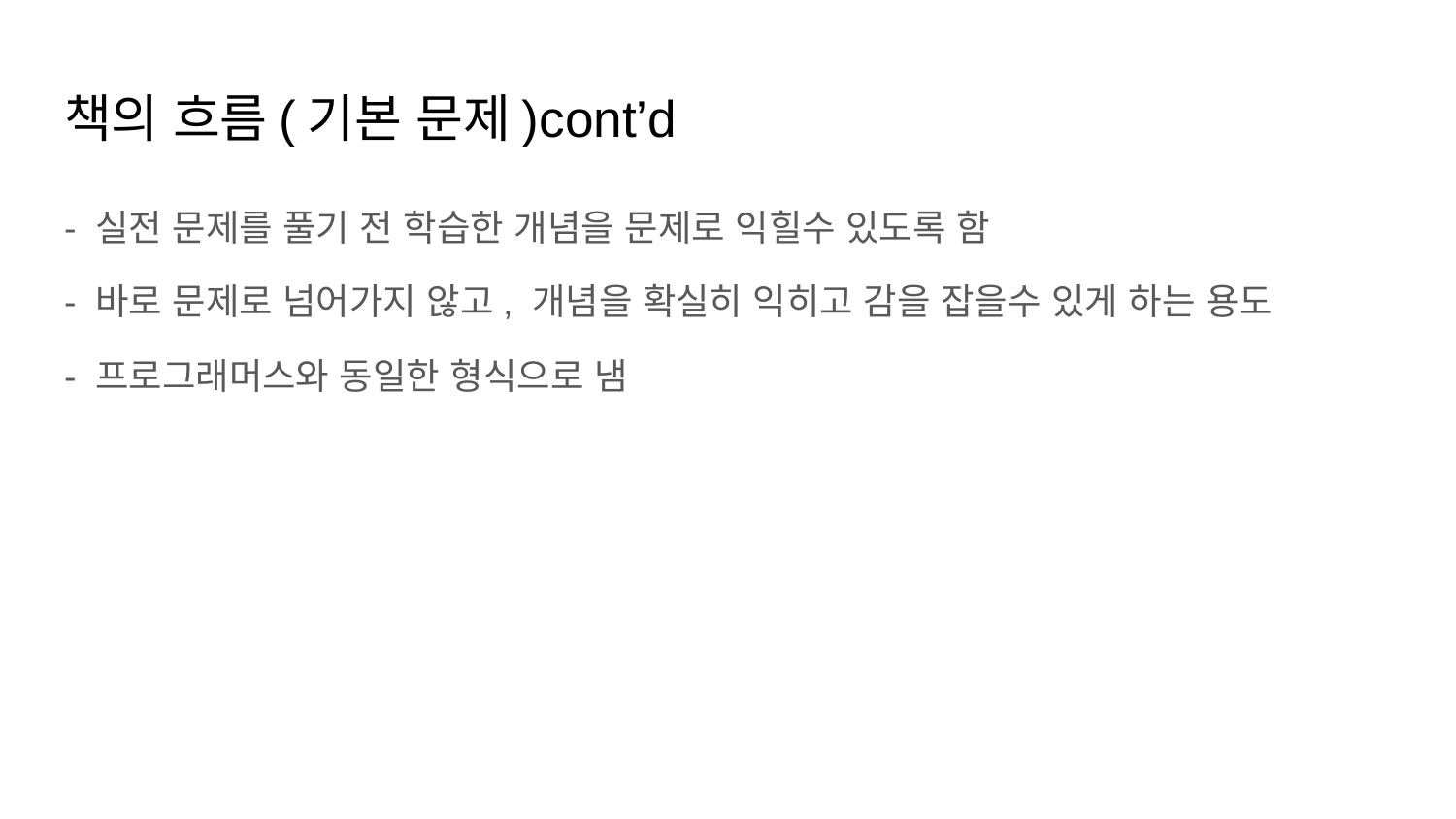

# 책의 흐름(기본 문제)cont’d
- 실전 문제를 풀기 전 학습한 개념을 문제로 익힐수 있도록 함
- 바로 문제로 넘어가지 않고, 개념을 확실히 익히고 감을 잡을수 있게 하는 용도
- 프로그래머스와 동일한 형식으로 냄